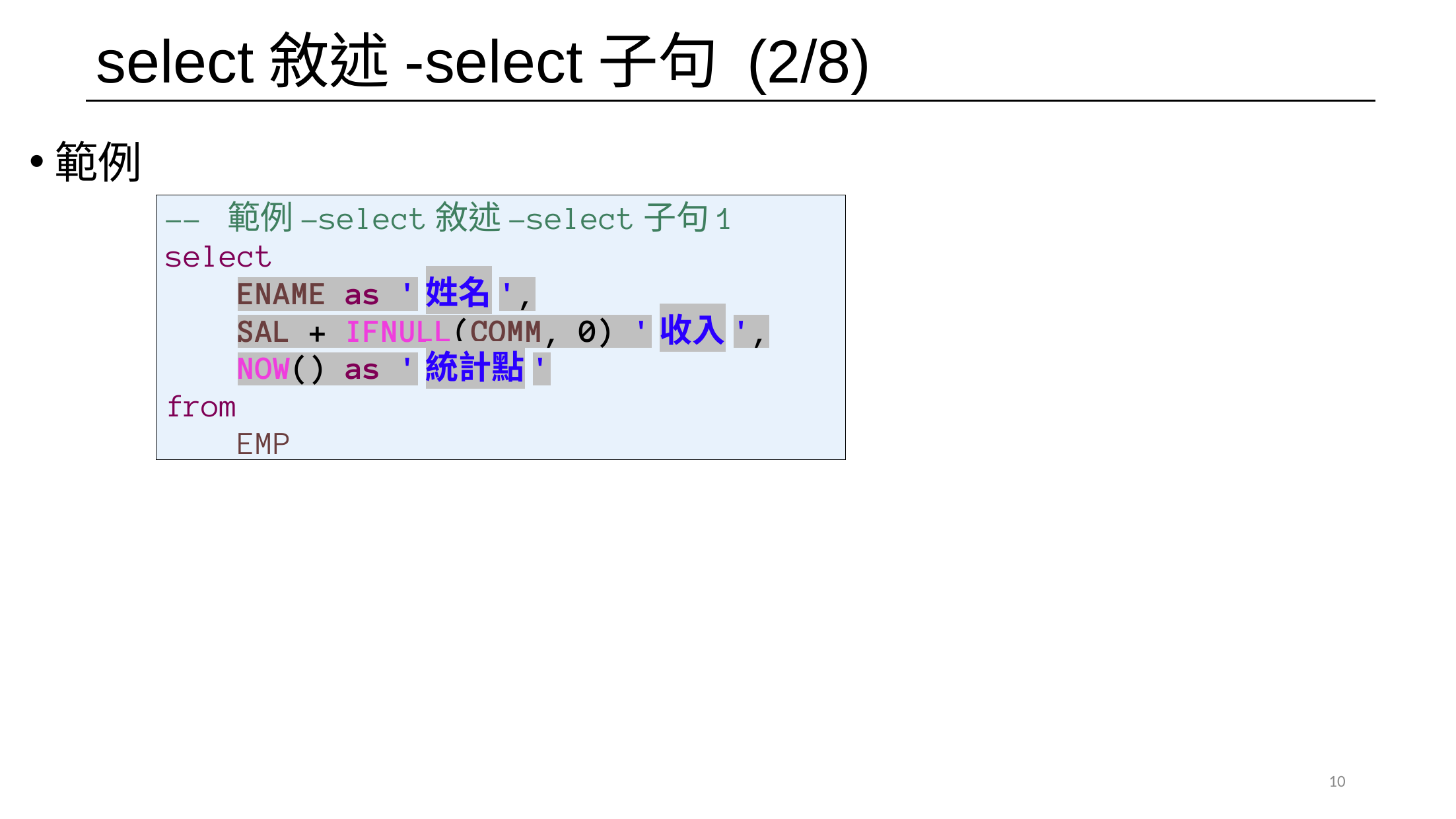

# select敘述-select子句 (2/8)
範例

-- 範例-select敘述-select子句1
select
    ENAME as '姓名',
    SAL + IFNULL(COMM, 0) '收入',
    NOW() as '統計點'
from
    EMP
10